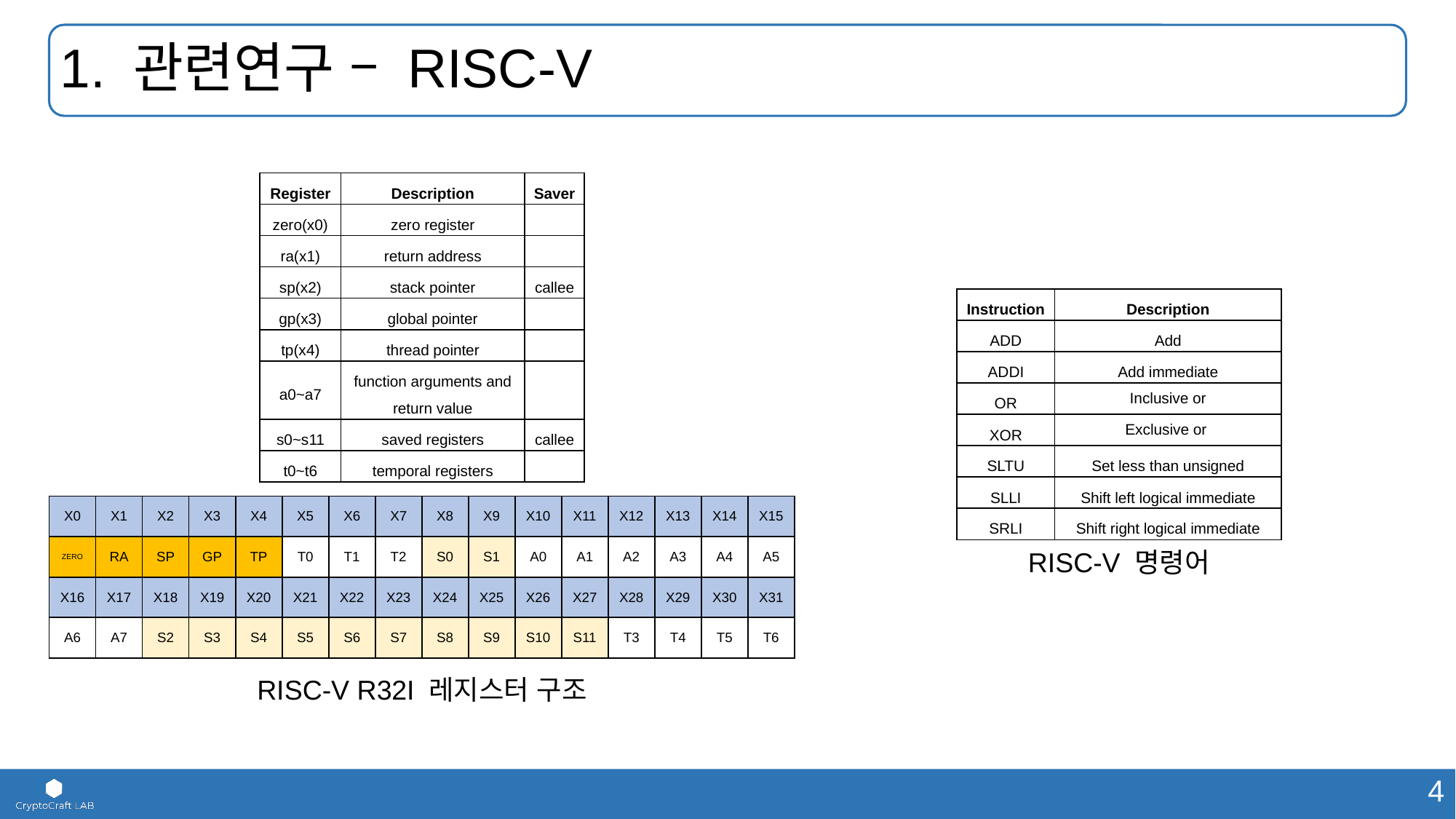

# 1. 관련연구 – RISC-V
| Register | Description | Saver |
| --- | --- | --- |
| zero(x0) | zero register |  |
| ra(x1) | return address |  |
| sp(x2) | stack pointer | callee |
| gp(x3) | global pointer |  |
| tp(x4) | thread pointer |  |
| a0~a7 | function arguments and return value |  |
| s0~s11 | saved registers | callee |
| t0~t6 | temporal registers |  |
| Instruction | Description |
| --- | --- |
| ADD | Add |
| ADDI | Add immediate |
| OR | Inclusive or |
| XOR | Exclusive or |
| SLTU | Set less than unsigned |
| SLLI | Shift left logical immediate |
| SRLI | Shift right logical immediate |
| X0 | X1 | X2 | X3 | X4 | X5 | X6 | X7 | X8 | X9 | X10 | X11 | X12 | X13 | X14 | X15 |
| --- | --- | --- | --- | --- | --- | --- | --- | --- | --- | --- | --- | --- | --- | --- | --- |
| ZERO | RA | SP | GP | TP | T0 | T1 | T2 | S0 | S1 | A0 | A1 | A2 | A3 | A4 | A5 |
| X16 | X17 | X18 | X19 | X20 | X21 | X22 | X23 | X24 | X25 | X26 | X27 | X28 | X29 | X30 | X31 |
| A6 | A7 | S2 | S3 | S4 | S5 | S6 | S7 | S8 | S9 | S10 | S11 | T3 | T4 | T5 | T6 |
RISC-V 명령어
RISC-V R32I 레지스터 구조